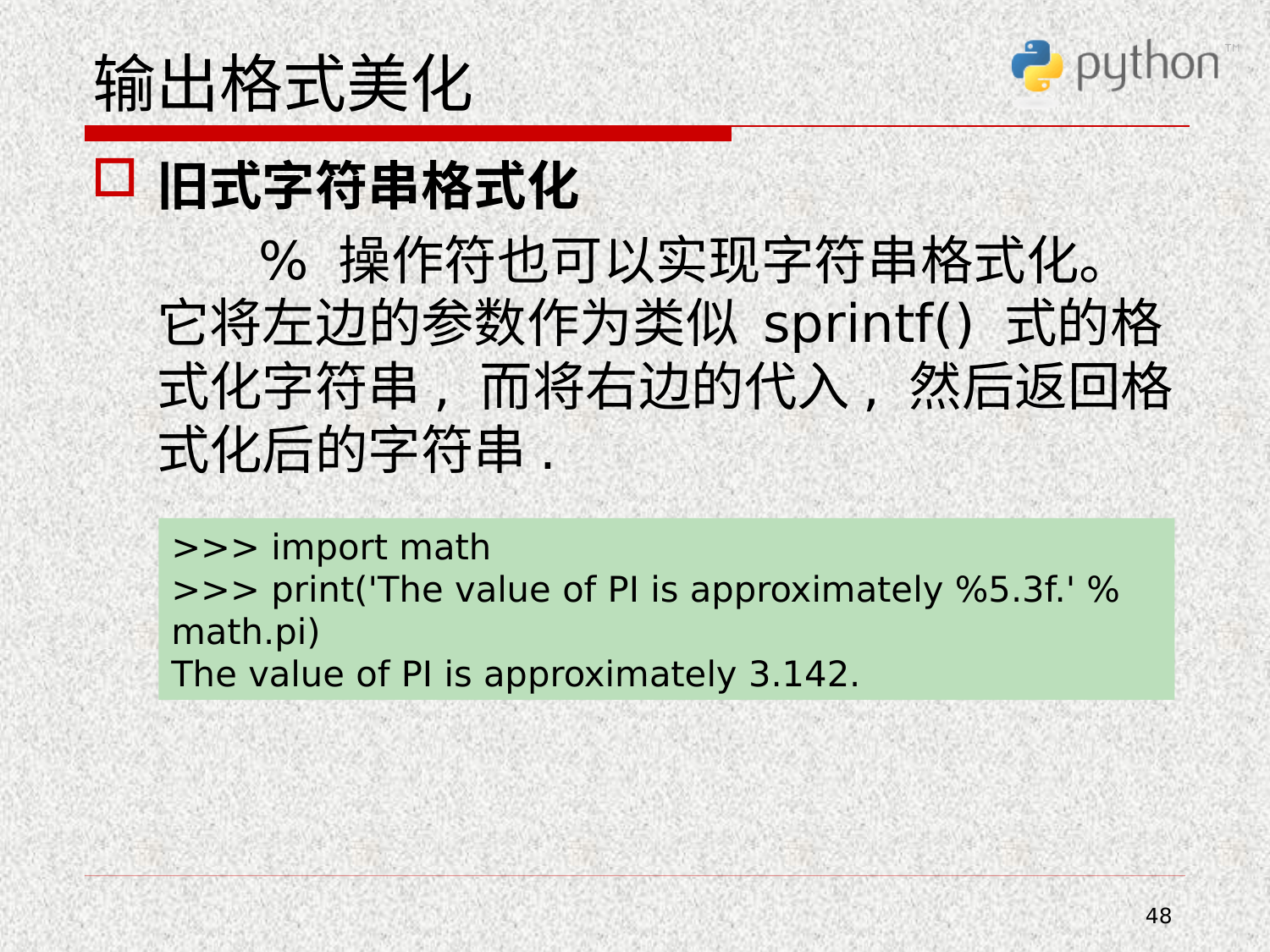

# 输出格式美化
旧式字符串格式化
          % 操作符也可以实现字符串格式化。 它将左边的参数作为类似 sprintf() 式的格式化字符串, 而将右边的代入, 然后返回格式化后的字符串.
>>> import math
>>> print('The value of PI is approximately %5.3f.' % math.pi)
The value of PI is approximately 3.142.
48